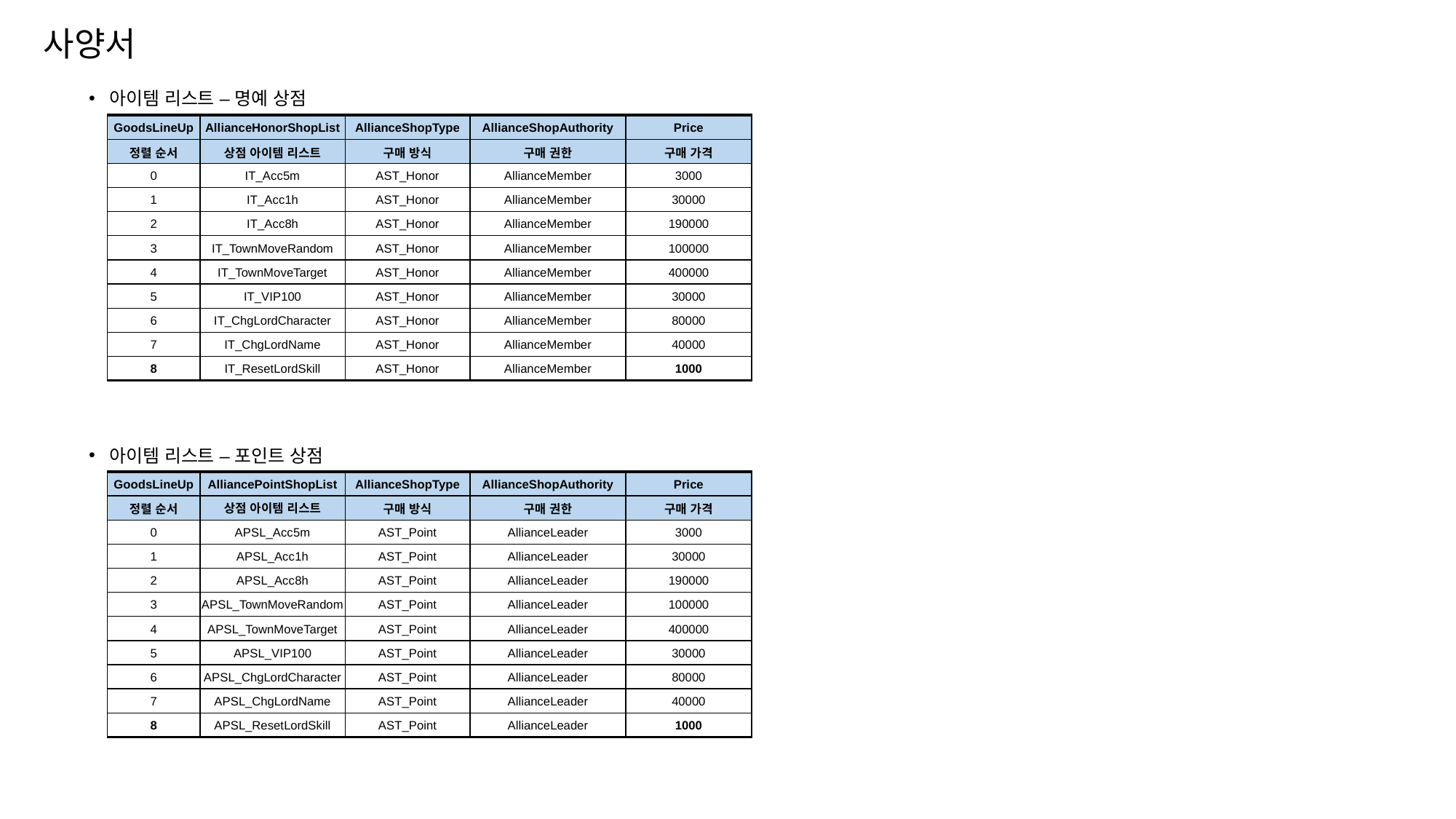

사양서
아이템 리스트 – 명예 상점
| GoodsLineUp | AllianceHonorShopList | AllianceShopType | AllianceShopAuthority | Price |
| --- | --- | --- | --- | --- |
| 정렬 순서 | 상점 아이템 리스트 | 구매 방식 | 구매 권한 | 구매 가격 |
| 0 | IT\_Acc5m | AST\_Honor | AllianceMember | 3000 |
| 1 | IT\_Acc1h | AST\_Honor | AllianceMember | 30000 |
| 2 | IT\_Acc8h | AST\_Honor | AllianceMember | 190000 |
| 3 | IT\_TownMoveRandom | AST\_Honor | AllianceMember | 100000 |
| 4 | IT\_TownMoveTarget | AST\_Honor | AllianceMember | 400000 |
| 5 | IT\_VIP100 | AST\_Honor | AllianceMember | 30000 |
| 6 | IT\_ChgLordCharacter | AST\_Honor | AllianceMember | 80000 |
| 7 | IT\_ChgLordName | AST\_Honor | AllianceMember | 40000 |
| 8 | IT\_ResetLordSkill | AST\_Honor | AllianceMember | 1000 |
아이템 리스트 – 포인트 상점
| GoodsLineUp | AlliancePointShopList | AllianceShopType | AllianceShopAuthority | Price |
| --- | --- | --- | --- | --- |
| 정렬 순서 | 상점 아이템 리스트 | 구매 방식 | 구매 권한 | 구매 가격 |
| 0 | APSL\_Acc5m | AST\_Point | AllianceLeader | 3000 |
| 1 | APSL\_Acc1h | AST\_Point | AllianceLeader | 30000 |
| 2 | APSL\_Acc8h | AST\_Point | AllianceLeader | 190000 |
| 3 | APSL\_TownMoveRandom | AST\_Point | AllianceLeader | 100000 |
| 4 | APSL\_TownMoveTarget | AST\_Point | AllianceLeader | 400000 |
| 5 | APSL\_VIP100 | AST\_Point | AllianceLeader | 30000 |
| 6 | APSL\_ChgLordCharacter | AST\_Point | AllianceLeader | 80000 |
| 7 | APSL\_ChgLordName | AST\_Point | AllianceLeader | 40000 |
| 8 | APSL\_ResetLordSkill | AST\_Point | AllianceLeader | 1000 |